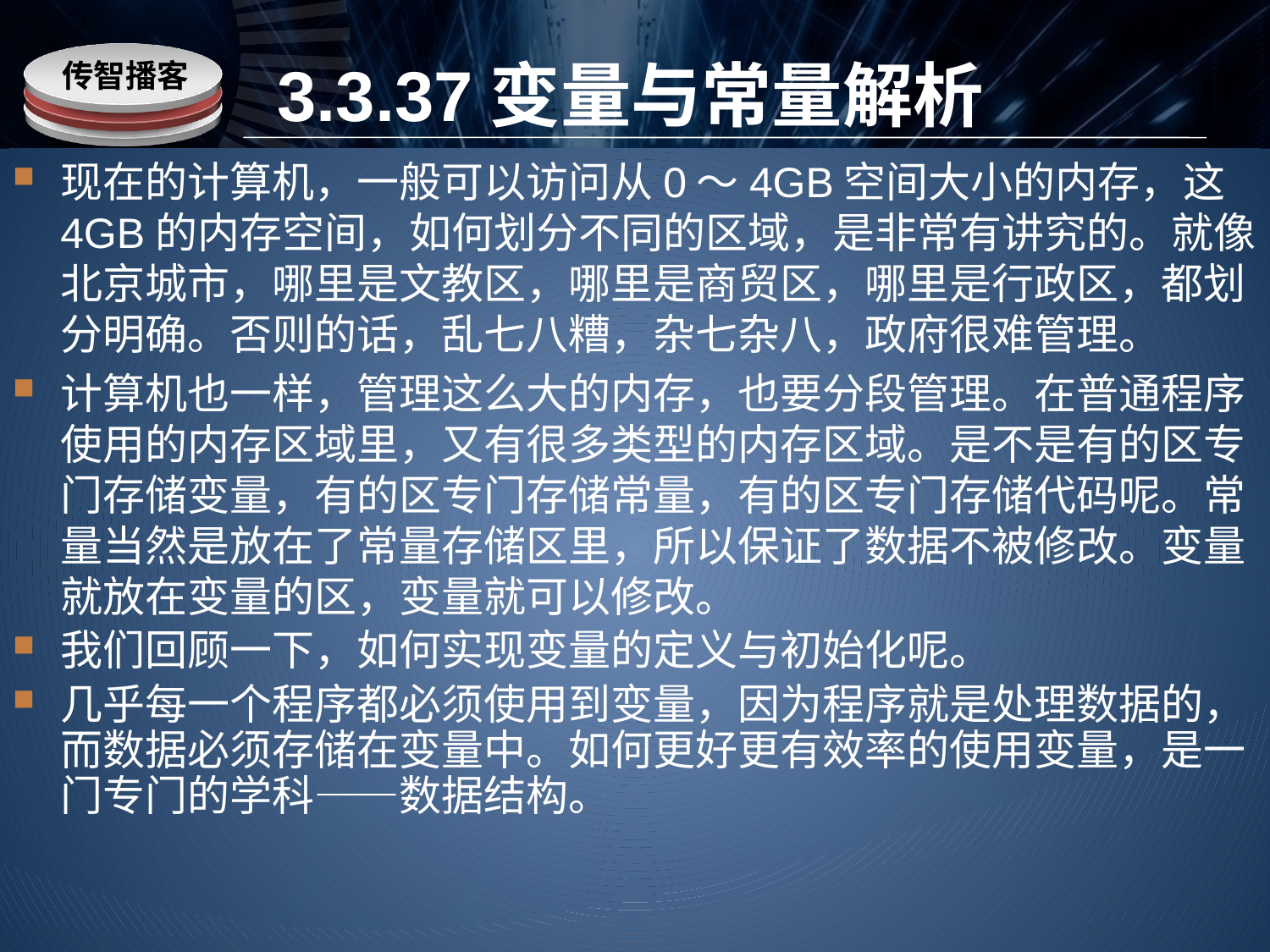

# 3.3.37变量与常量解析
现在的计算机，一般可以访问从0～4GB空间大小的内存，这4GB的内存空间，如何划分不同的区域，是非常有讲究的。就像北京城市，哪里是文教区，哪里是商贸区，哪里是行政区，都划分明确。否则的话，乱七八糟，杂七杂八，政府很难管理。
计算机也一样，管理这么大的内存，也要分段管理。在普通程序使用的内存区域里，又有很多类型的内存区域。是不是有的区专门存储变量，有的区专门存储常量，有的区专门存储代码呢。常量当然是放在了常量存储区里，所以保证了数据不被修改。变量就放在变量的区，变量就可以修改。
我们回顾一下，如何实现变量的定义与初始化呢。
几乎每一个程序都必须使用到变量，因为程序就是处理数据的，而数据必须存储在变量中。如何更好更有效率的使用变量，是一门专门的学科——数据结构。

www.itcast.cn